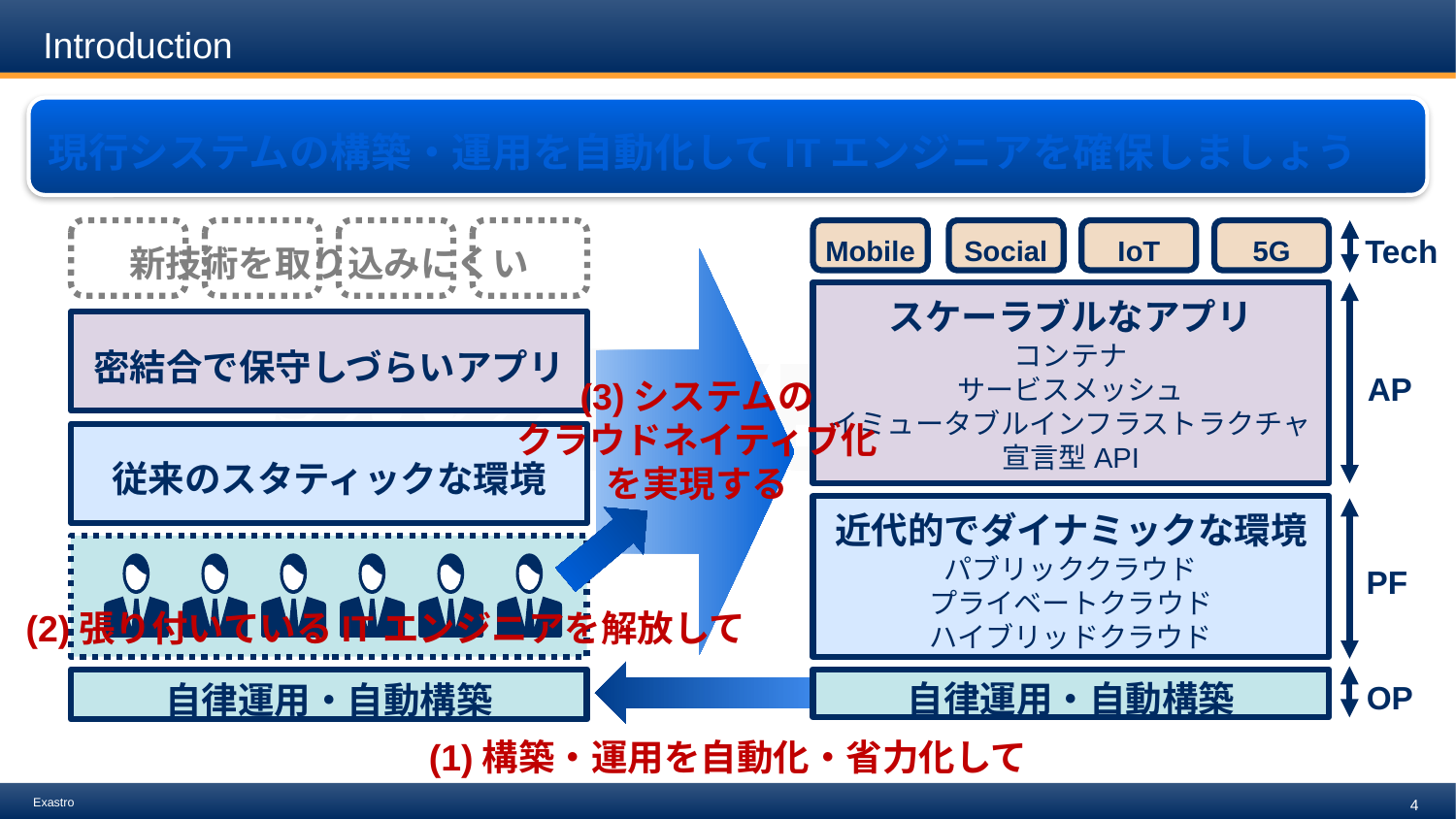

# Introduction
現行システムの構築・運用を自動化してITエンジニアを確保しましょう

Mobile
Social
IoT
5G
Tech
スケーラブルなアプリ
コンテナ
サービスメッシュ
イミュータブルインフラストラクチャ
宣言型API
AP
近代的でダイナミックな環境
パブリッククラウド
プライベートクラウド
ハイブリッドクラウド
PF
OP
自律運用・自動構築
新技術を取り込みにくい
密結合で保守しづらいアプリ

(3)システムの
クラウドネイティブ化
を実現する
従来のスタティックな環境

(2)張り付いているITエンジニアを解放して

自律運用・自動構築
(1)構築・運用を自動化・省力化して